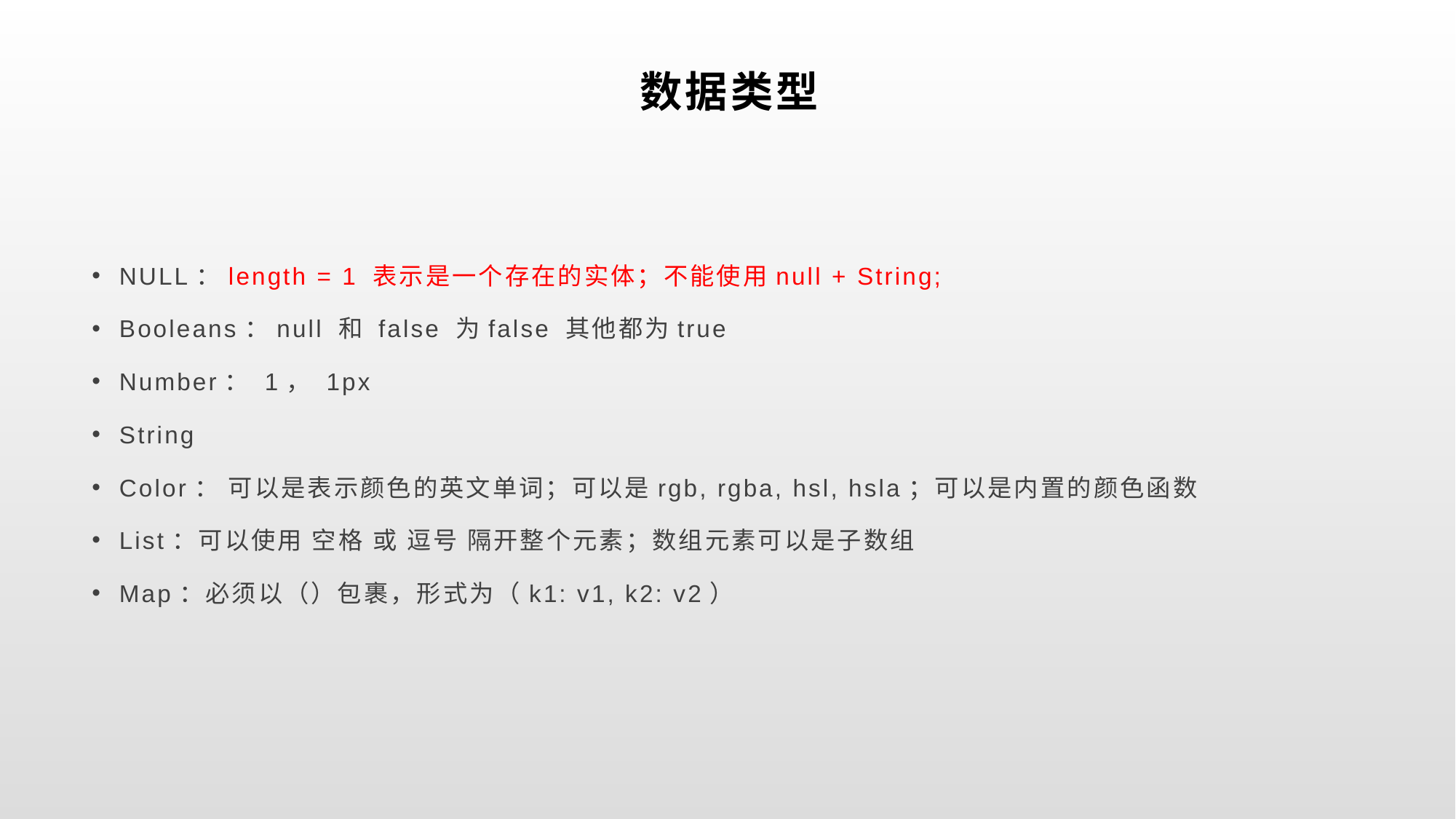

# 数据类型

NULL：length = 1 表示是一个存在的实体；不能使用null + String;
Booleans：null 和 false 为false 其他都为true
Number： 1， 1px
String
Color： 可以是表示颜色的英文单词；可以是rgb, rgba, hsl, hsla；可以是内置的颜色函数
List：可以使用 空格 或 逗号 隔开整个元素；数组元素可以是子数组
Map：必须以（）包裹，形式为（k1: v1, k2: v2）